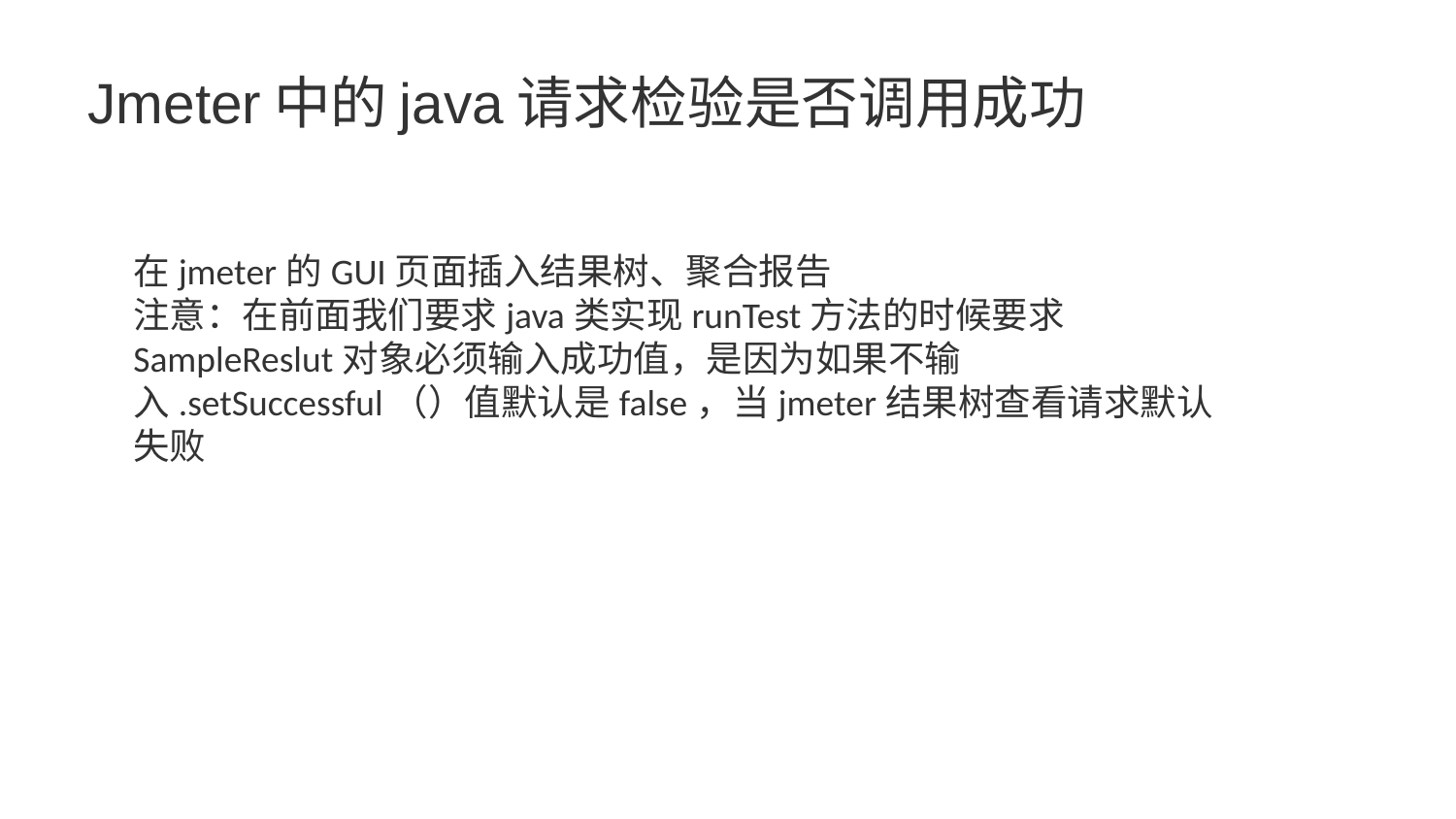

# Jmeter中的java请求检验是否调用成功

在jmeter的GUI页面插入结果树、聚合报告
注意：在前面我们要求java类实现runTest方法的时候要求SampleReslut对象必须输入成功值，是因为如果不输入.setSuccessful（）值默认是false，当jmeter结果树查看请求默认失败